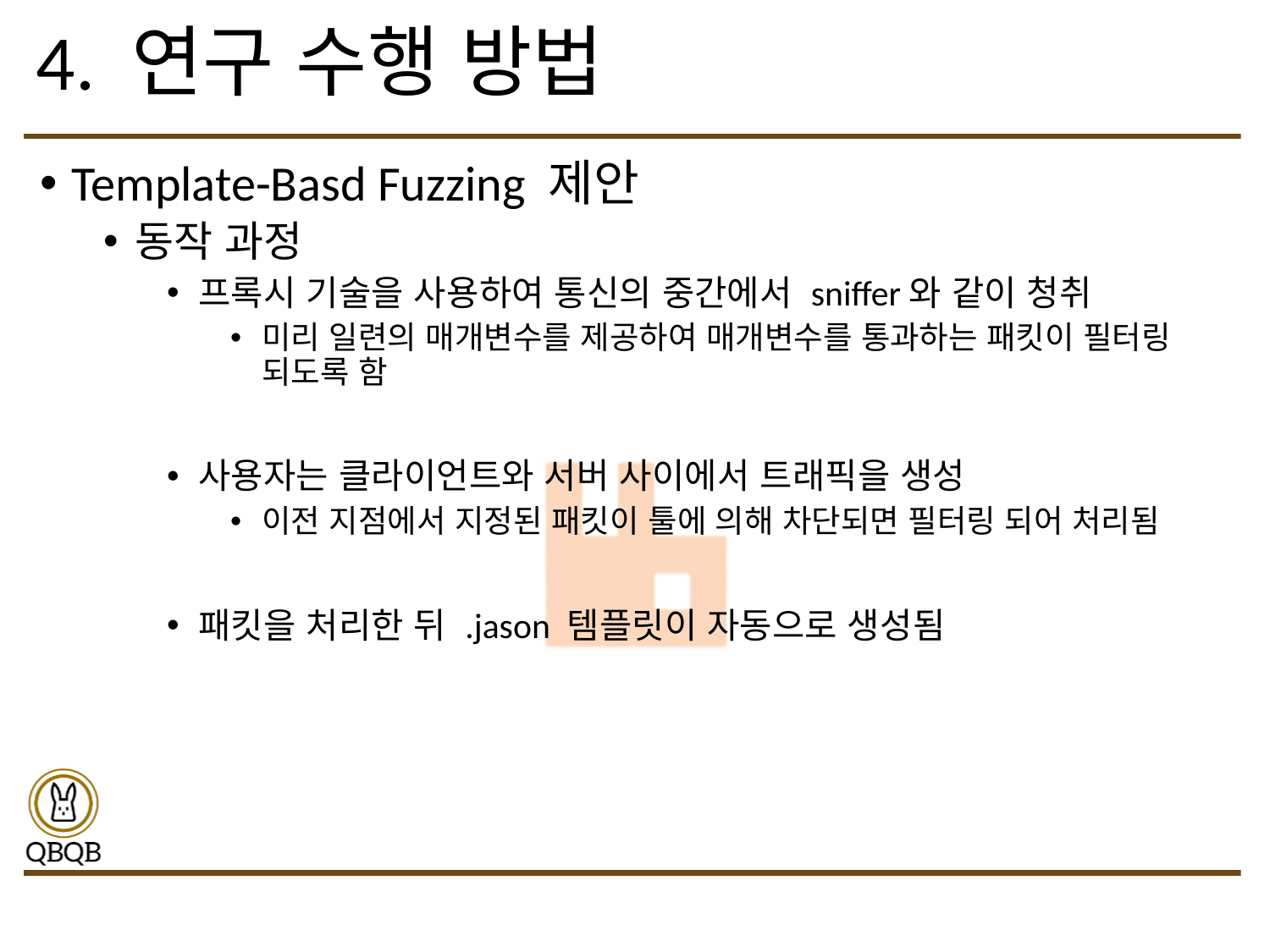

# 4. 연구 수행 방법
Template-Basd Fuzzing 제안
동작 과정
프록시 기술을 사용하여 통신의 중간에서 sniffer와 같이 청취
미리 일련의 매개변수를 제공하여 매개변수를 통과하는 패킷이 필터링 되도록 함

사용자는 클라이언트와 서버 사이에서 트래픽을 생성
이전 지점에서 지정된 패킷이 툴에 의해 차단되면 필터링 되어 처리됨

패킷을 처리한 뒤 .jason 템플릿이 자동으로 생성됨